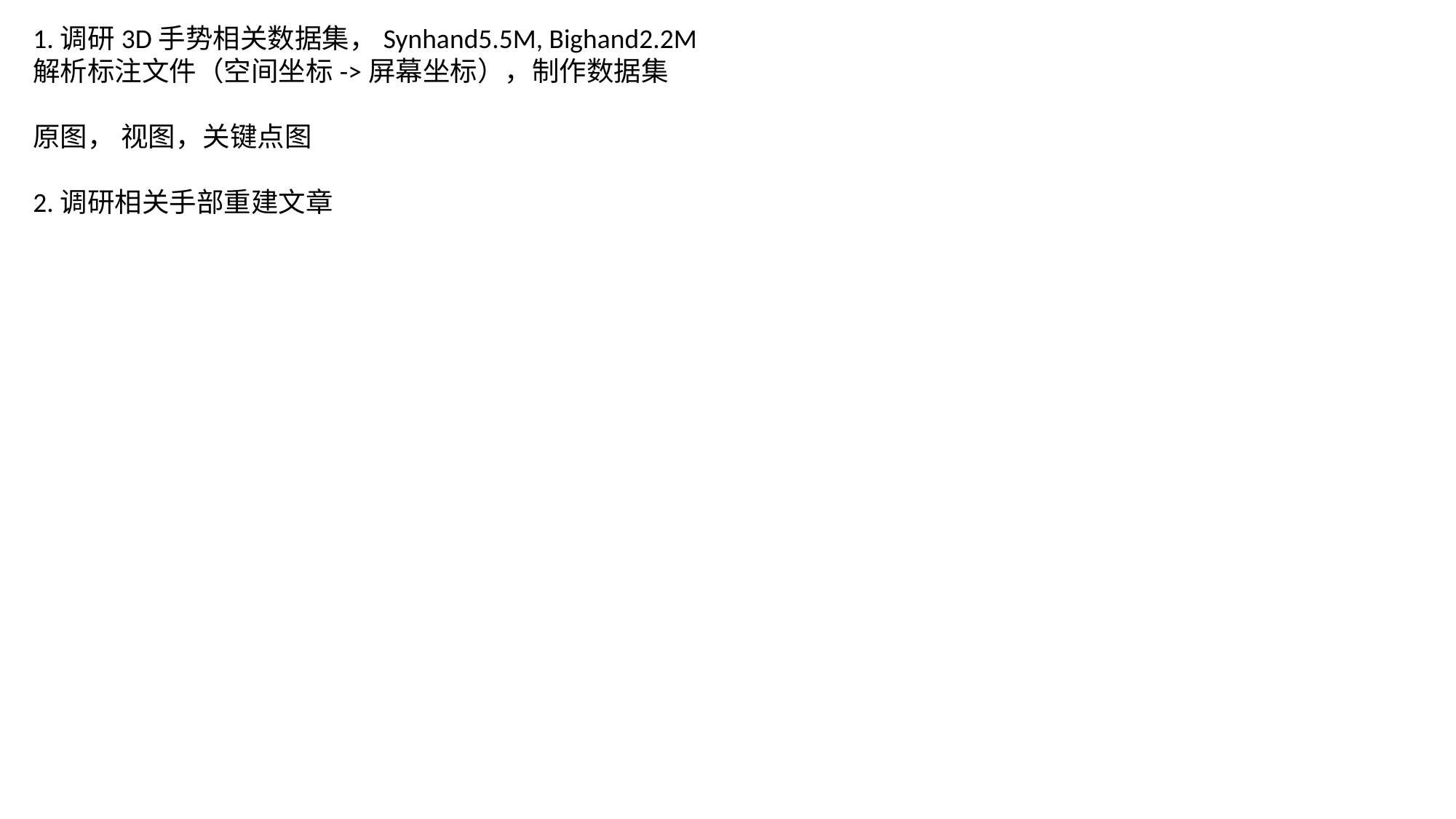

1.调研3D手势相关数据集，Synhand5.5M, Bighand2.2M
解析标注文件（空间坐标->屏幕坐标），制作数据集

原图， 视图，关键点图

2.调研相关手部重建文章